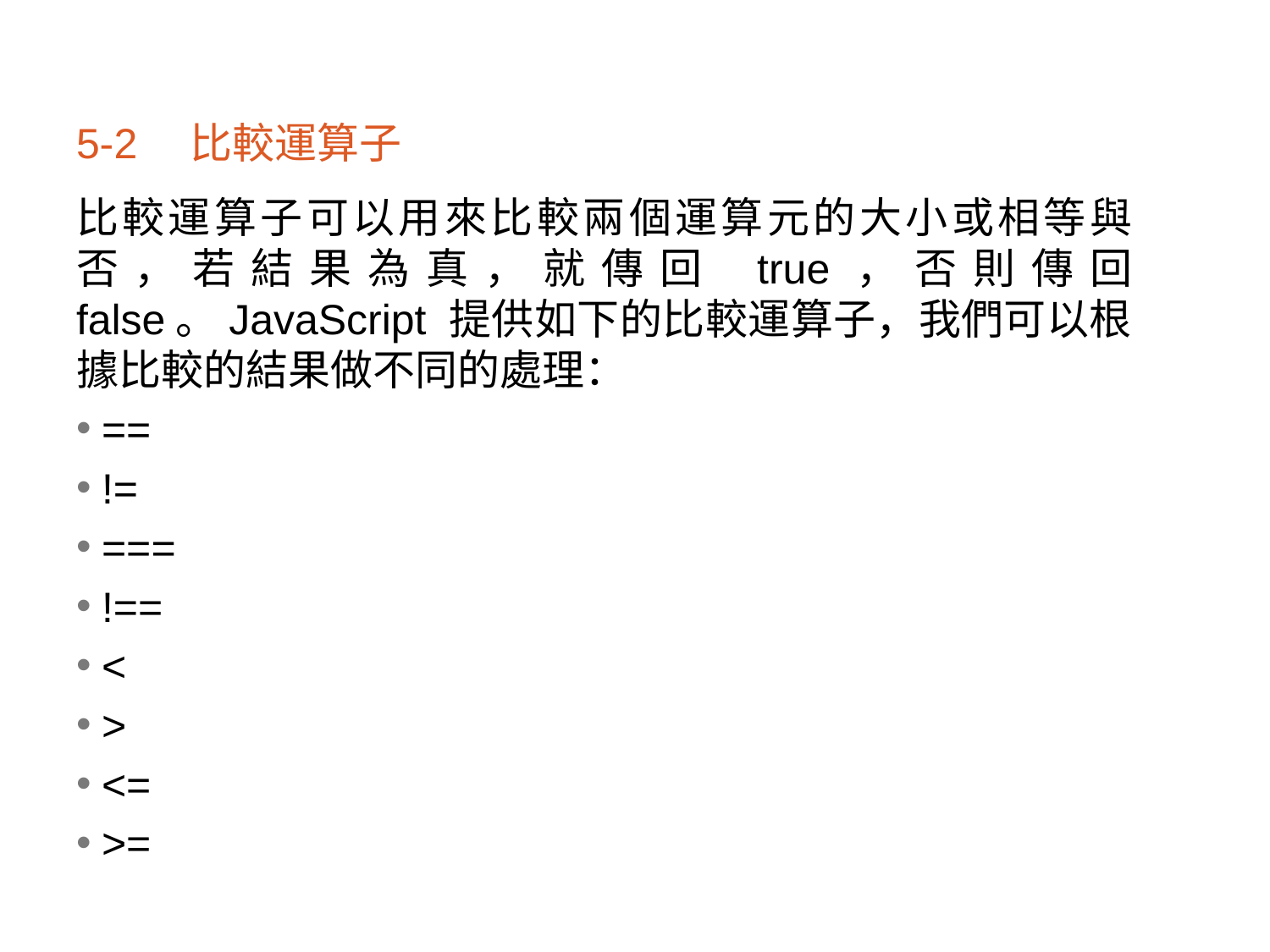

5-2　比較運算子
比較運算子可以用來比較兩個運算元的大小或相等與否，若結果為真，就傳回 true，否則傳回 false。JavaScript 提供如下的比較運算子，我們可以根據比較的結果做不同的處理：
==
!=
===
!==
<
>
<=
>=